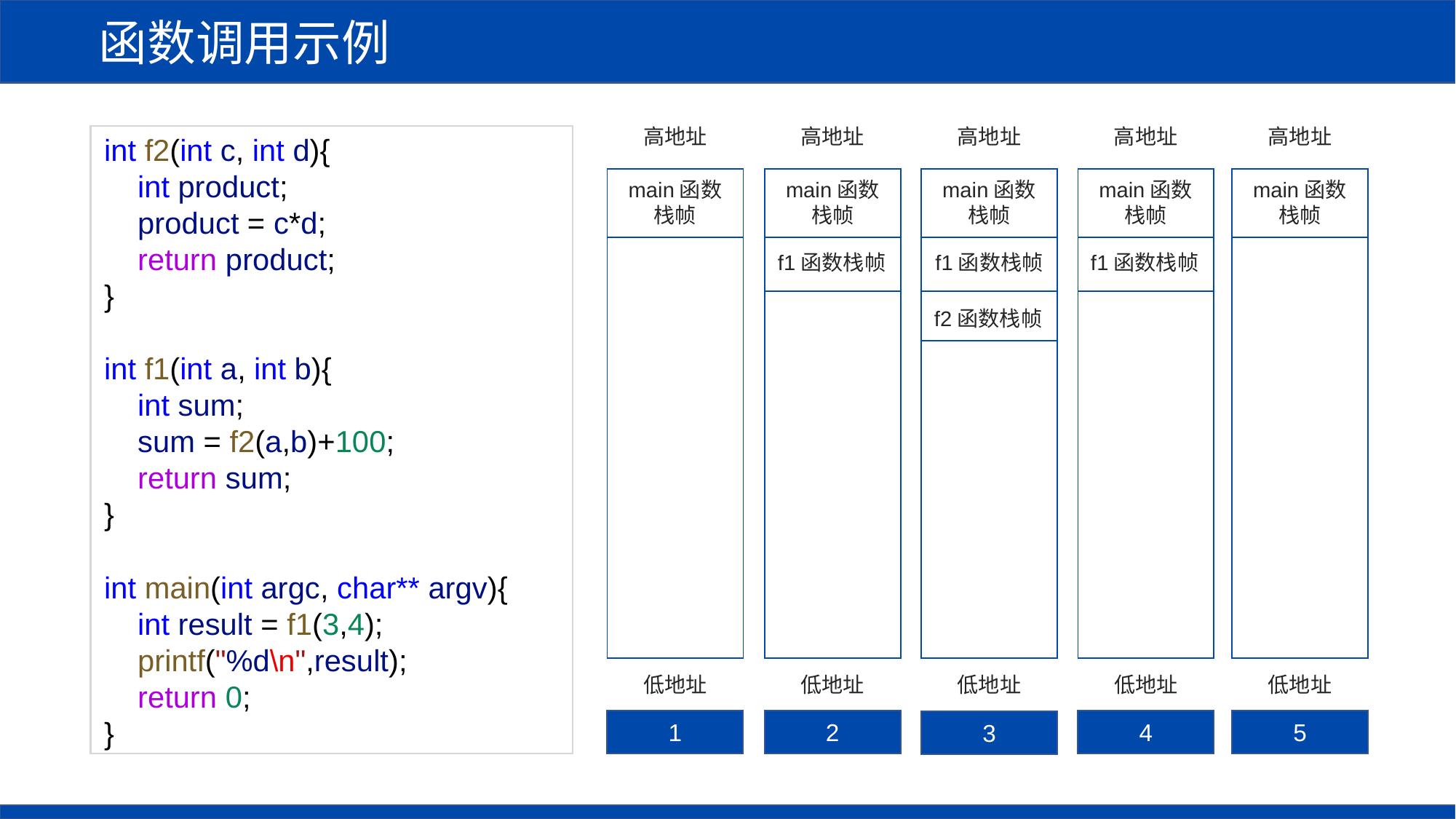

函数调用示例
高地址

main函数栈帧
低地址
1
高地址

main函数栈帧
低地址
f1函数栈帧
2
高地址

main函数栈帧
低地址
f1函数栈帧
f2函数栈帧
3
高地址

main函数栈帧
低地址
f1函数栈帧
4
高地址

main函数栈帧
低地址
5

int f2(int c, int d){
    int product;
    product = c*d;
    return product;
}
int f1(int a, int b){
    int sum;
    sum = f2(a,b)+100;
    return sum;
}
int main(int argc, char** argv){
    int result = f1(3,4);
    printf("%d\n",result);
    return 0;
}